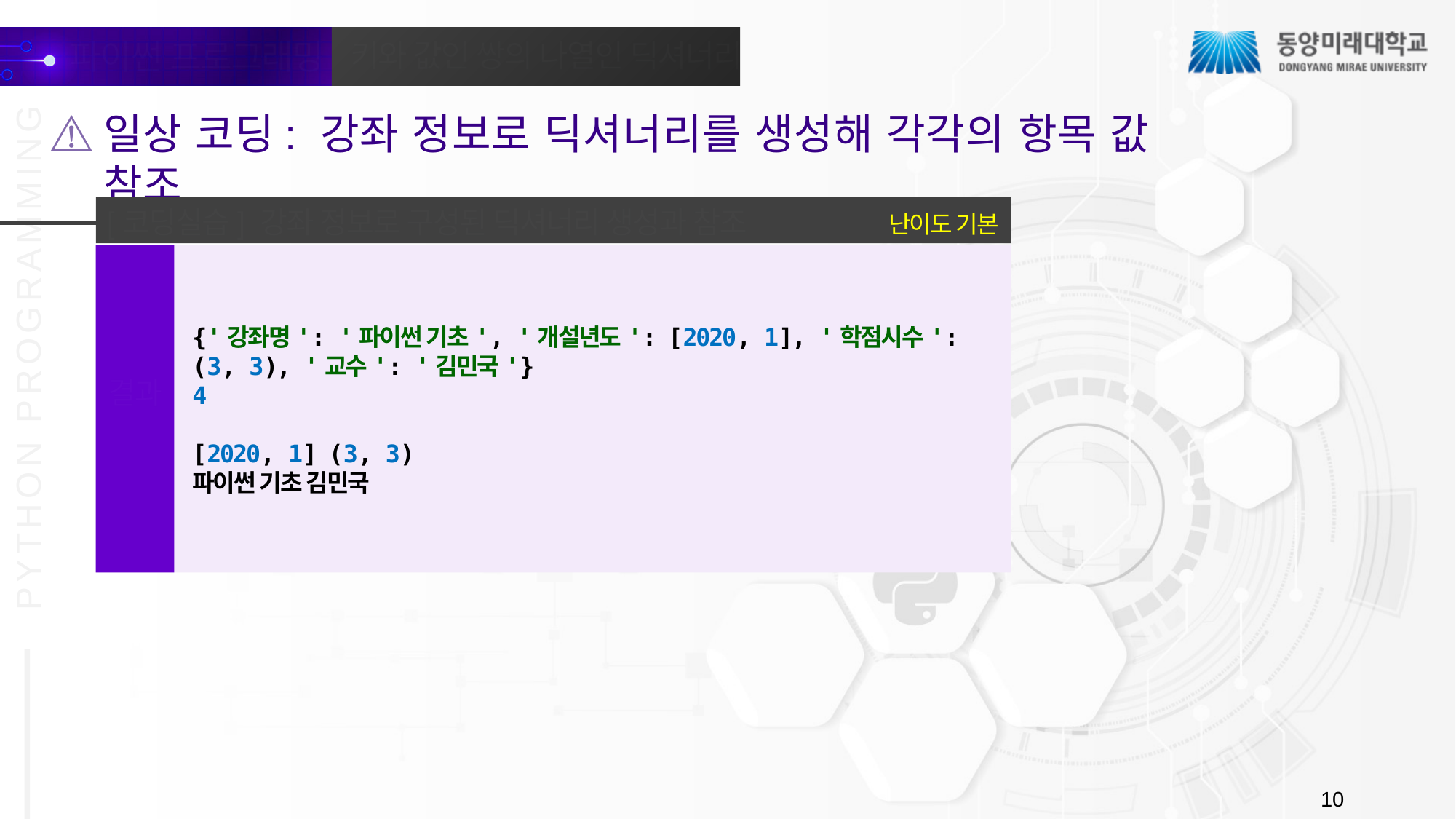

일상 코딩: 강좌 정보로 딕셔너리를 생성해 각각의 항목 값 참조

난이도 기본
[코딩실습] 강좌 정보로 구성된 딕셔너리 생성과 참조
{'강좌명': '파이썬 기초', '개설년도': [2020, 1], '학점시수': (3, 3), '교수': '김민국'}
4

[2020, 1] (3, 3)
파이썬 기초 김민국
결과

10